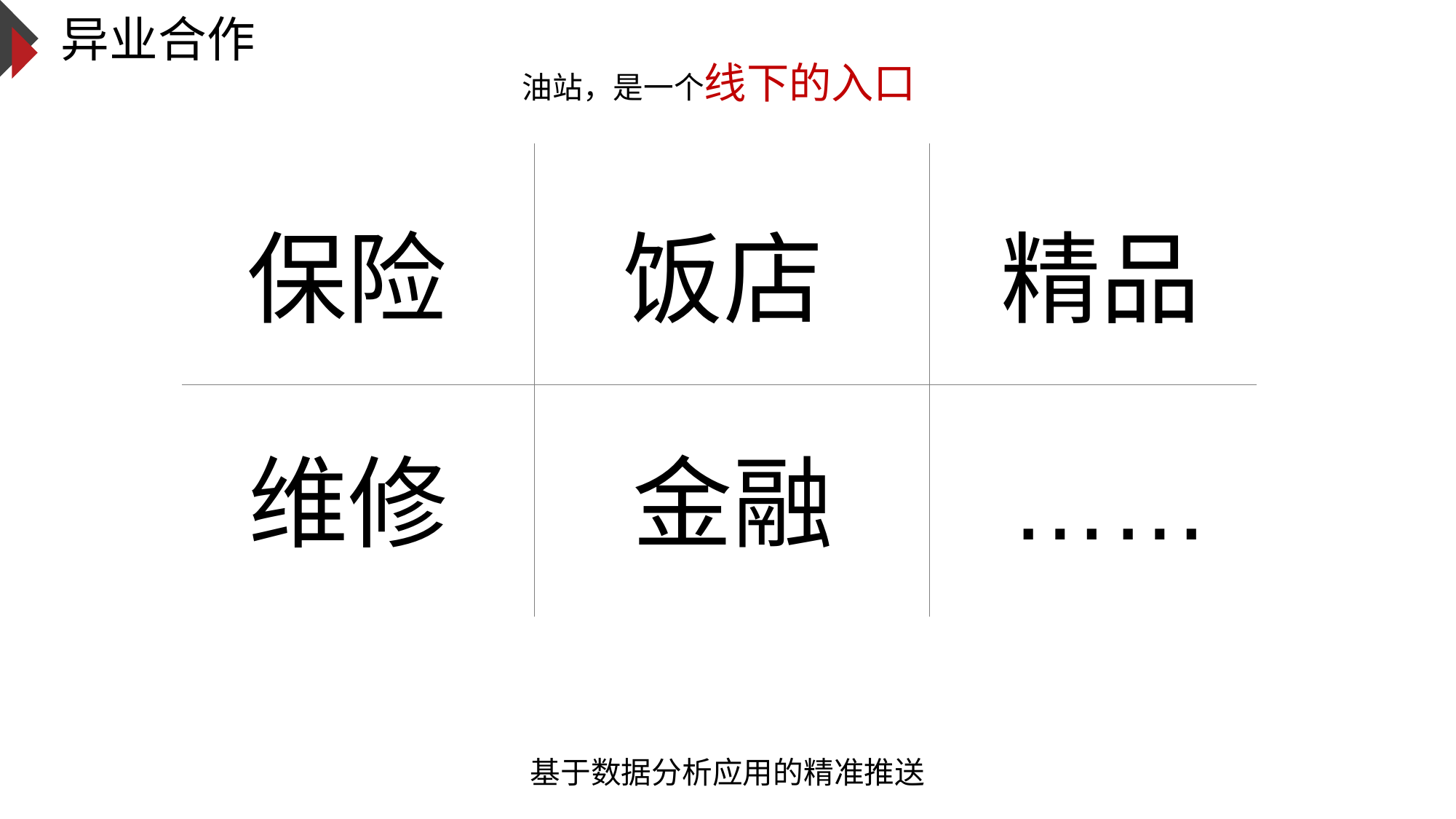

# 异业合作
油站，是一个线下的入口
保险
饭店
精品
维修
金融
……
基于数据分析应用的精准推送